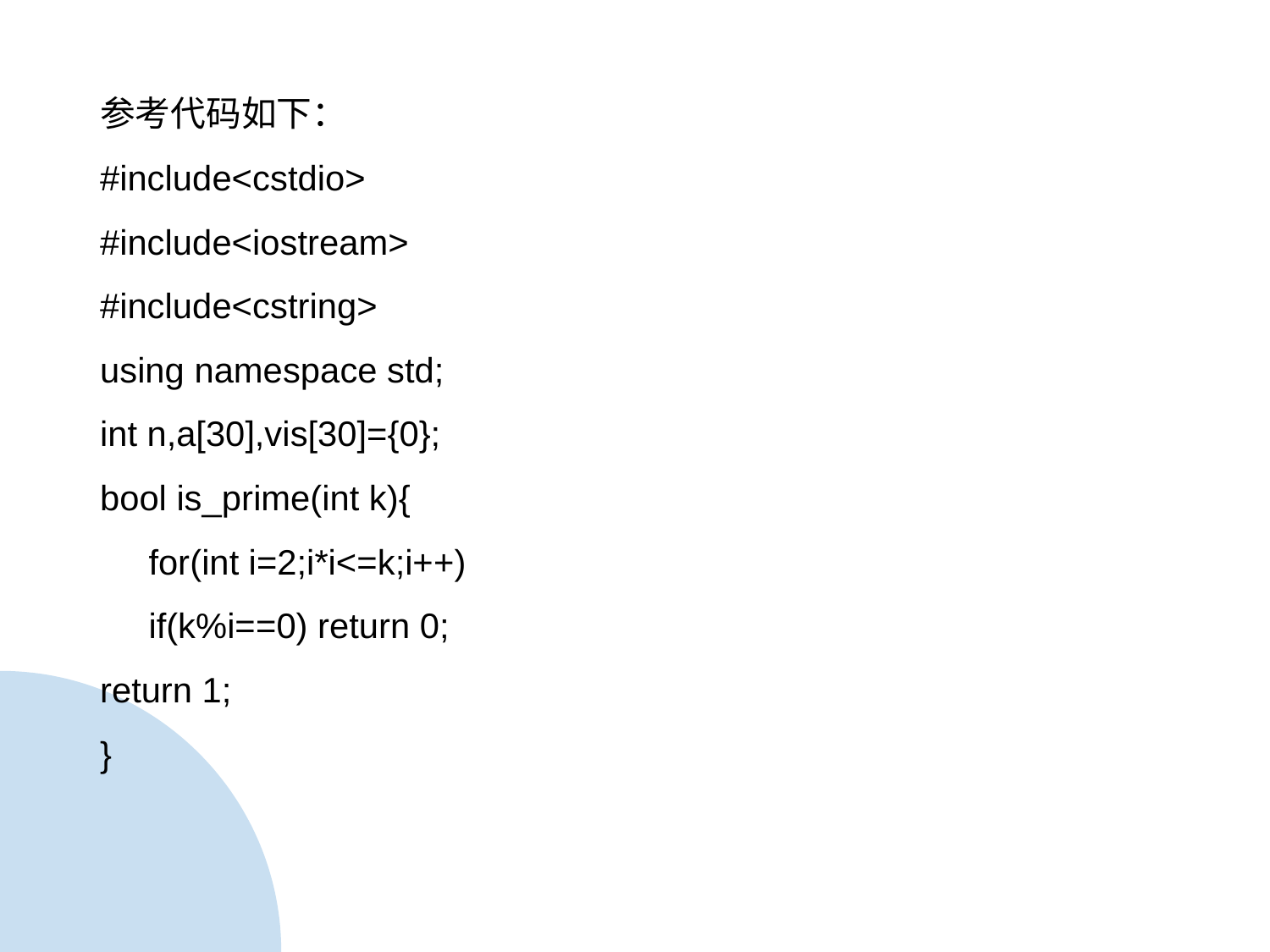

参考代码如下：
#include<cstdio>
#include<iostream>
#include<cstring>
using namespace std;
int n,a[30],vis[30]={0};
bool is_prime(int k){
     for(int i=2;i*i<=k;i++)
     if(k%i==0) return 0;
return 1;
}